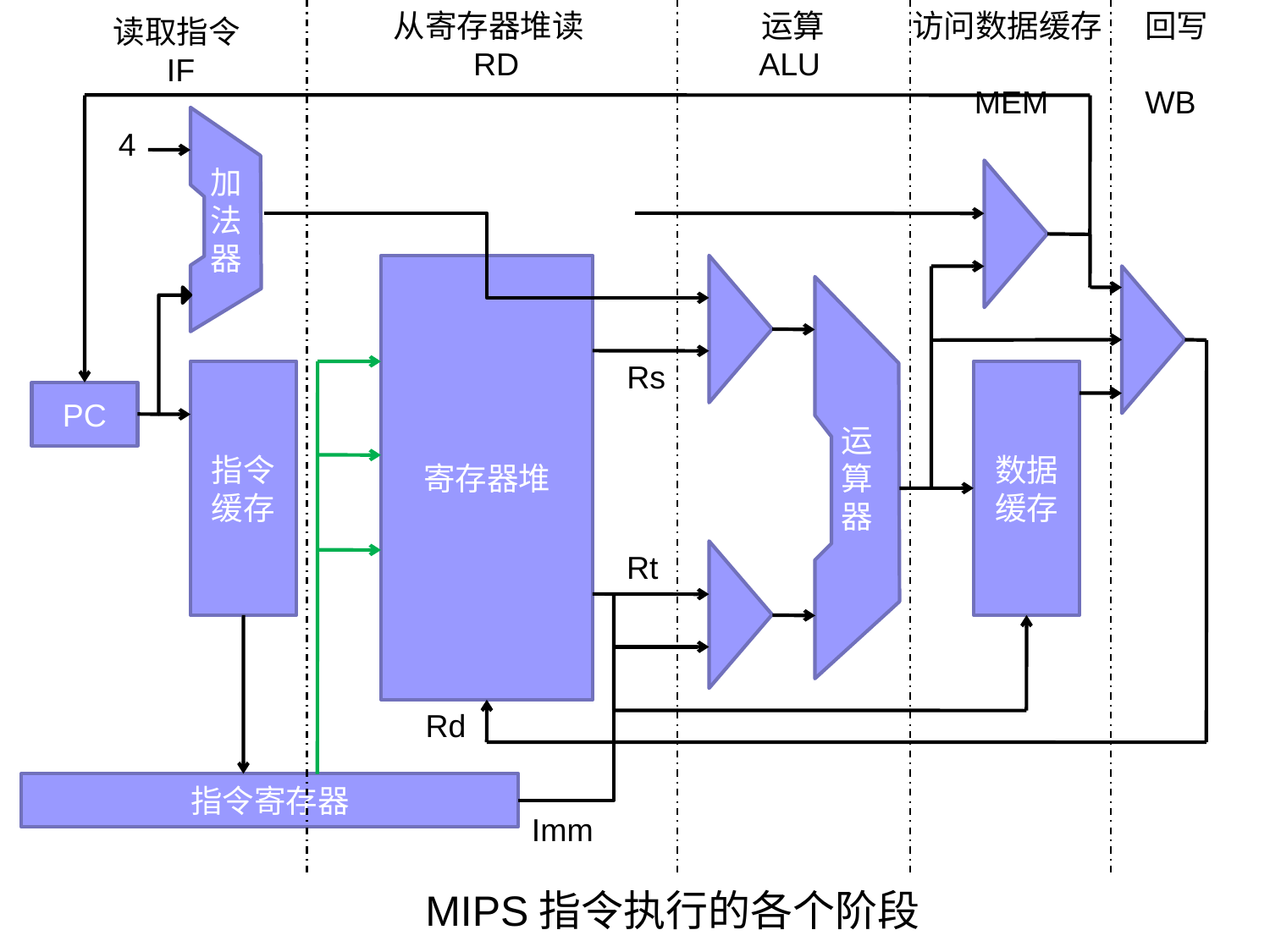

从寄存器堆读
         RD
   运算
   ALU
访问数据缓存
       MEM
回写
WB
读取指令
      IF
加法器
4

寄存器堆
运算器

Rs
指令缓存
数据缓存
PC
Rt

Rd
指令寄存器
Imm
MIPS指令执行的各个阶段